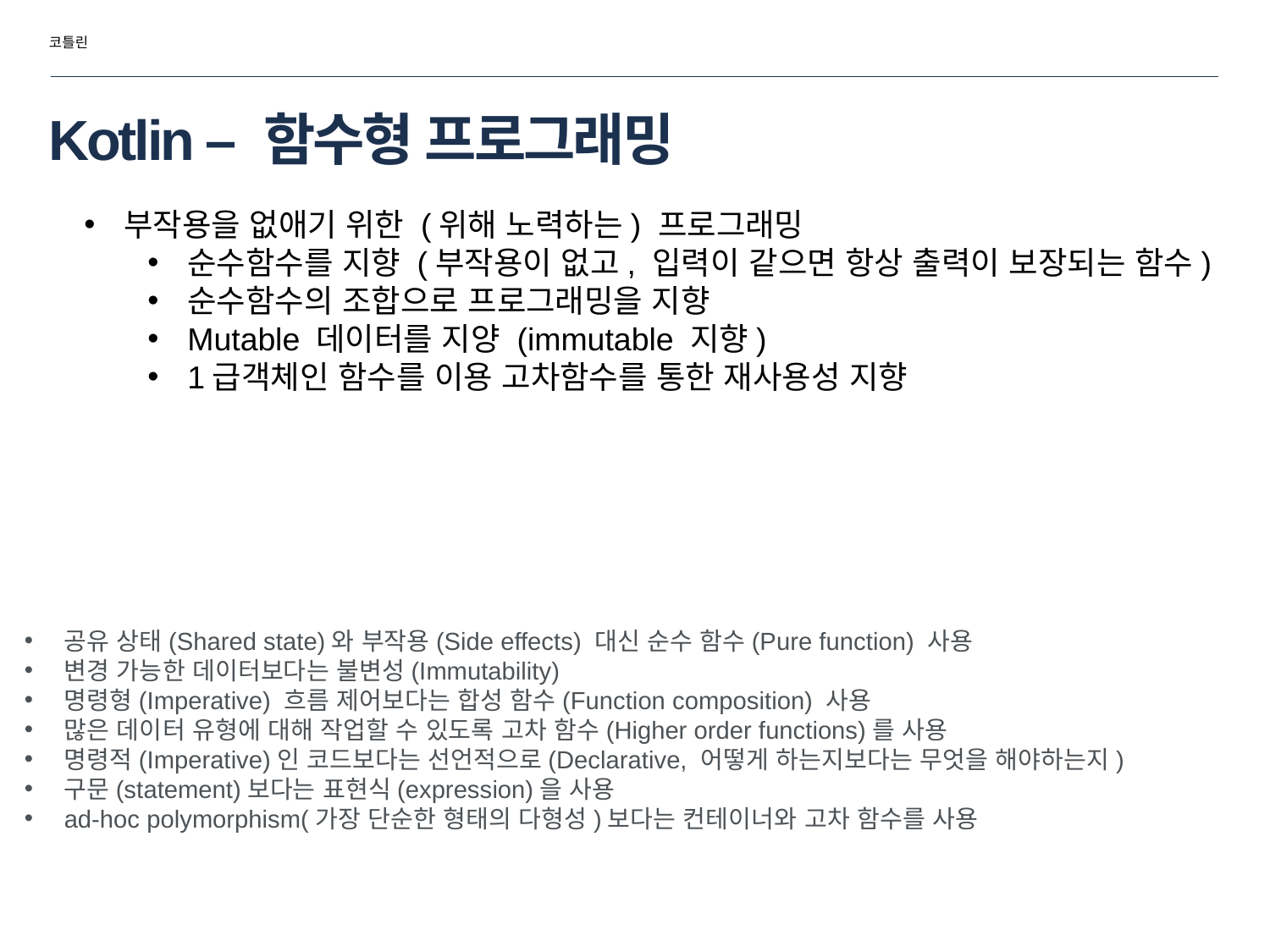

코틀린
# Kotlin – 함수형 프로그래밍

부작용을 없애기 위한 (위해 노력하는) 프로그래밍
순수함수를 지향 (부작용이 없고, 입력이 같으면 항상 출력이 보장되는 함수)
순수함수의 조합으로 프로그래밍을 지향
Mutable 데이터를 지양 (immutable 지향)
1급객체인 함수를 이용 고차함수를 통한 재사용성 지향

공유 상태(Shared state)와 부작용(Side effects) 대신 순수 함수(Pure function) 사용
변경 가능한 데이터보다는 불변성(Immutability)
명령형(Imperative) 흐름 제어보다는 합성 함수(Function composition) 사용
많은 데이터 유형에 대해 작업할 수 있도록 고차 함수(Higher order functions)를 사용
명령적(Imperative)인 코드보다는 선언적으로(Declarative, 어떻게 하는지보다는 무엇을 해야하는지)
구문(statement)보다는 표현식(expression)을 사용
ad-hoc polymorphism(가장 단순한 형태의 다형성)보다는 컨테이너와 고차 함수를 사용